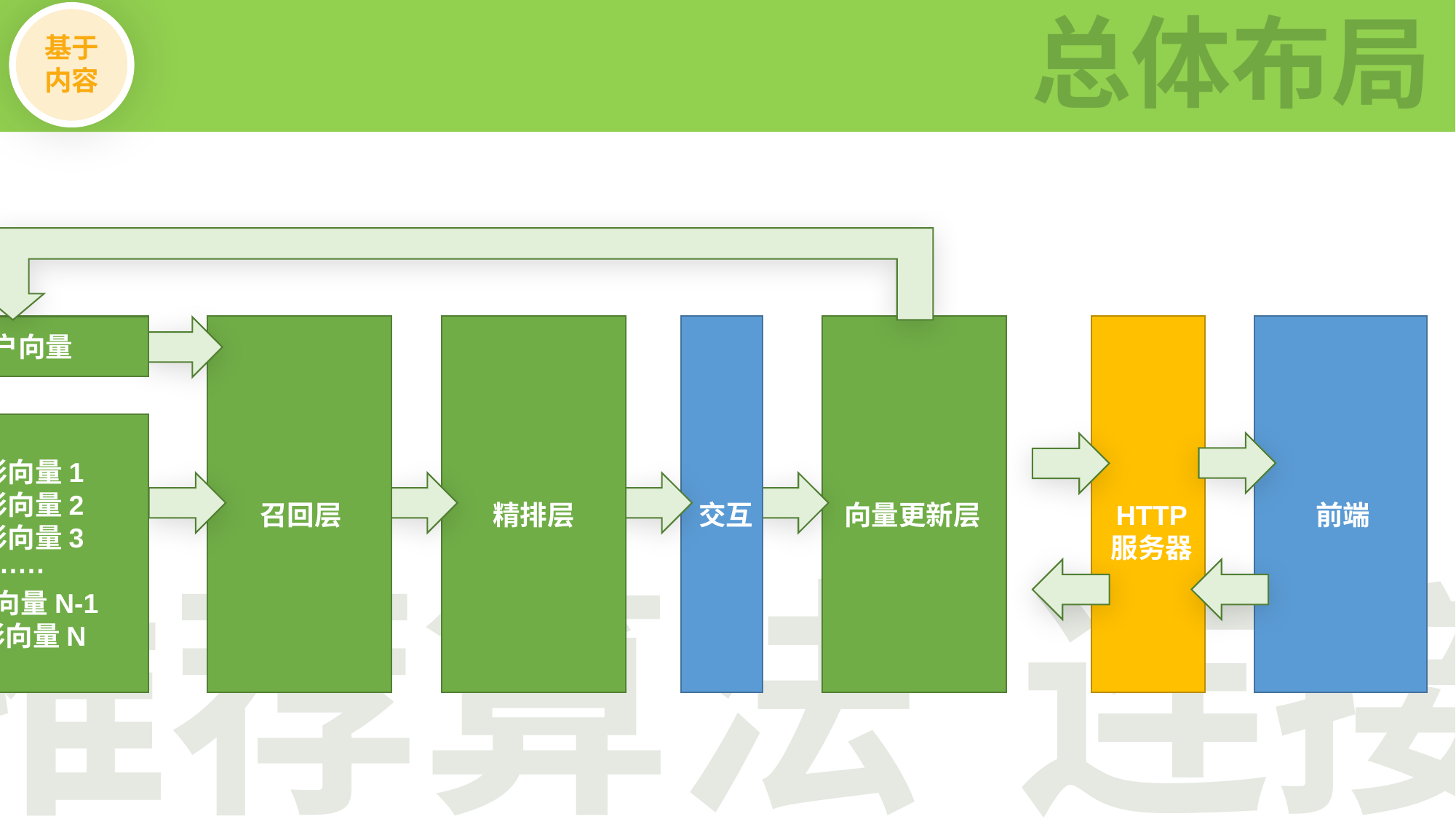

总体布局

基于
内容

用户向量

接口商定
推荐算法连接
对话连接
界面完善
电影向量1
电影向量2
电影向量3
······
电影向量N-1
电影向量N

前端
召回层
精排层
交互
向量更新层
HTTP
服务器
推荐算法
连接